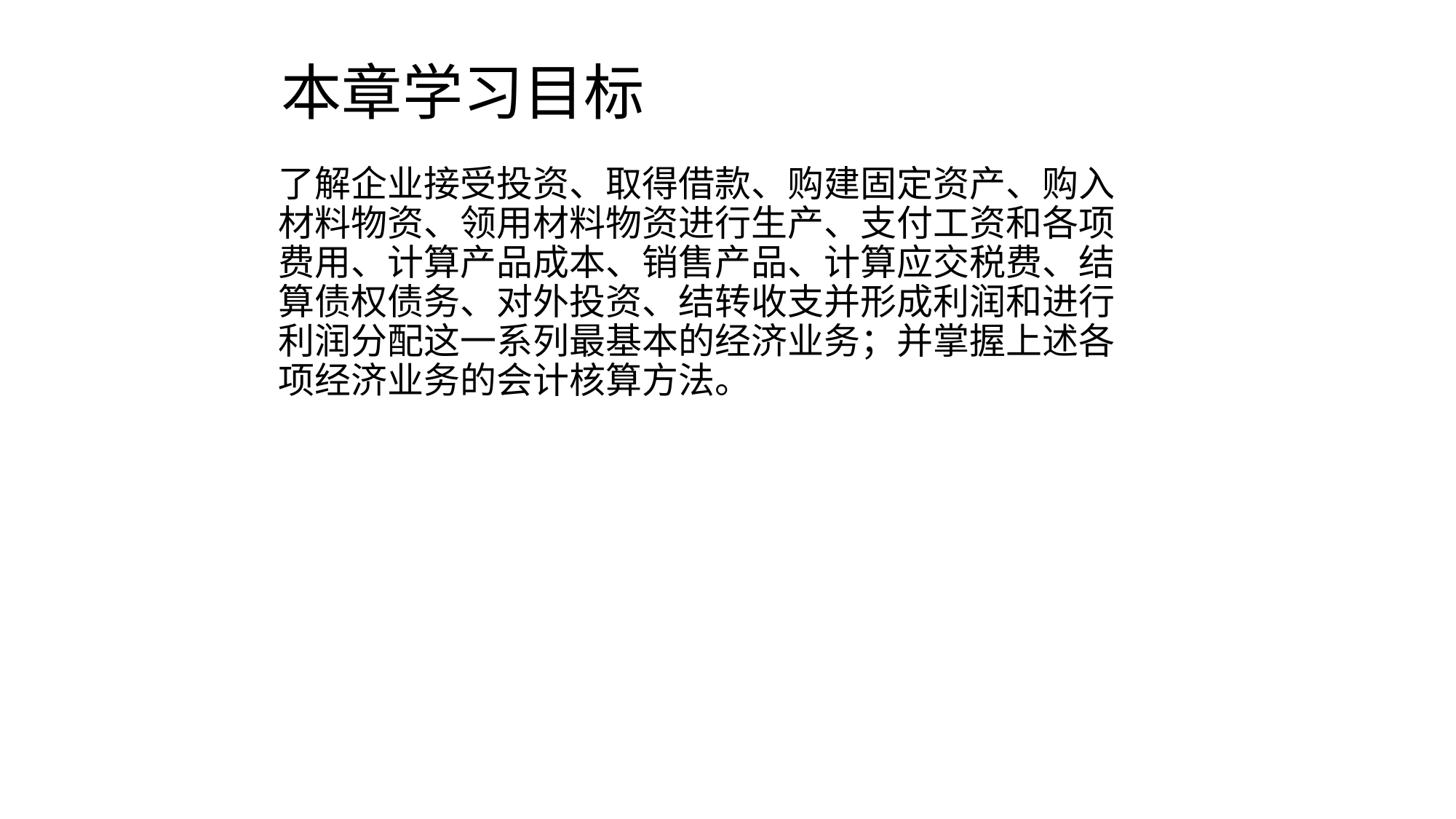

本章学习目标
#
了解企业接受投资、取得借款、购建固定资产、购入材料物资、领用材料物资进行生产、支付工资和各项费用、计算产品成本、销售产品、计算应交税费、结算债权债务、对外投资、结转收支并形成利润和进行利润分配这一系列最基本的经济业务；并掌握上述各项经济业务的会计核算方法。